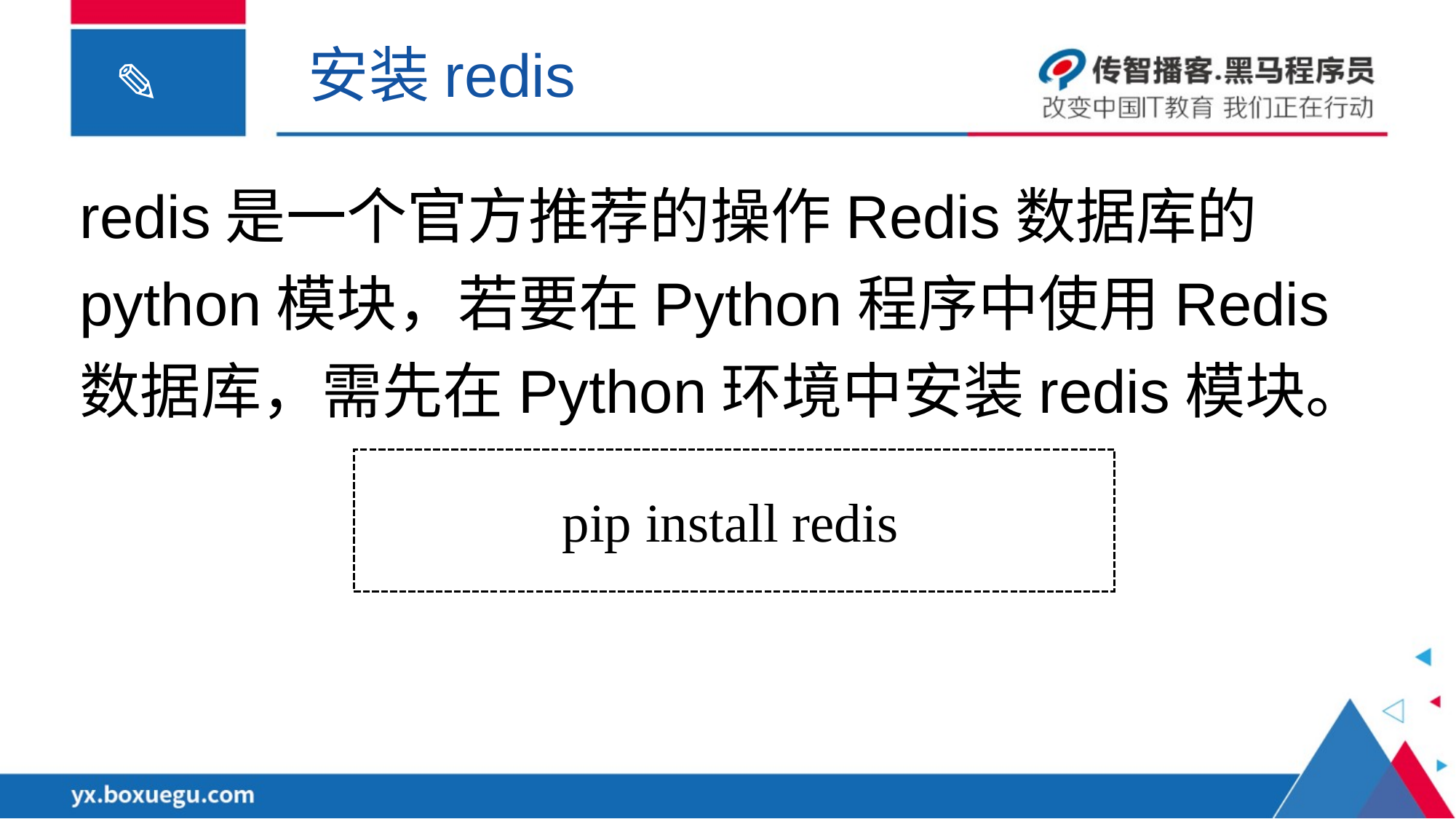

安装redis
redis是一个官方推荐的操作Redis数据库的python模块，若要在Python程序中使用Redis数据库，需先在Python环境中安装redis模块。

pip install redis